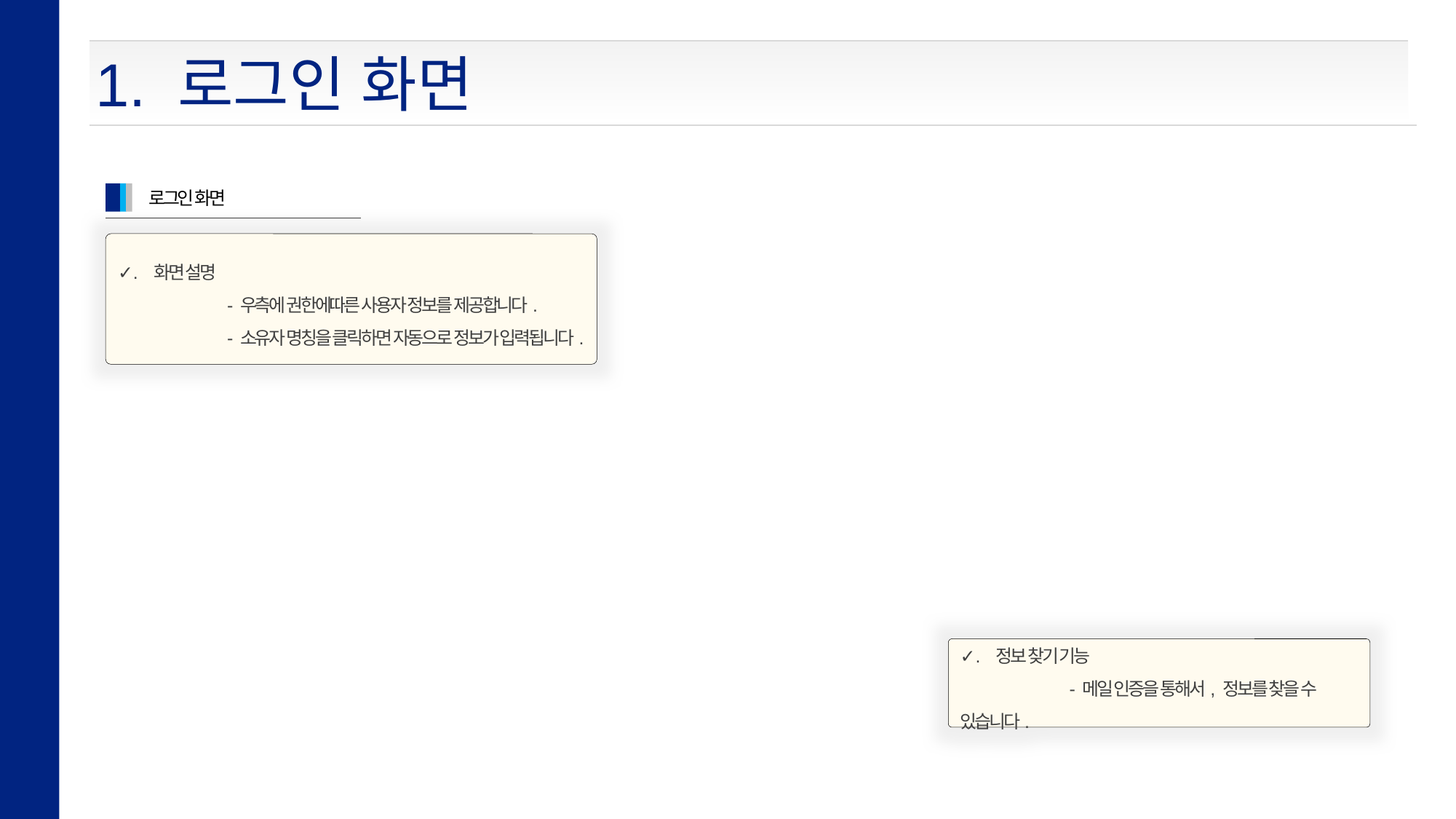

1. 로그인 화면
로그인 화면

✓.    화면 설명
	- 우측에 권한에따른 사용자 정보를 제공합니다.
	- 소유자 명칭을 클릭하면 자동으로 정보가 입력됩니다.
✓.    정보 찾기 기능
	- 메일 인증을 통해서, 정보를 찾을 수 있습니다.